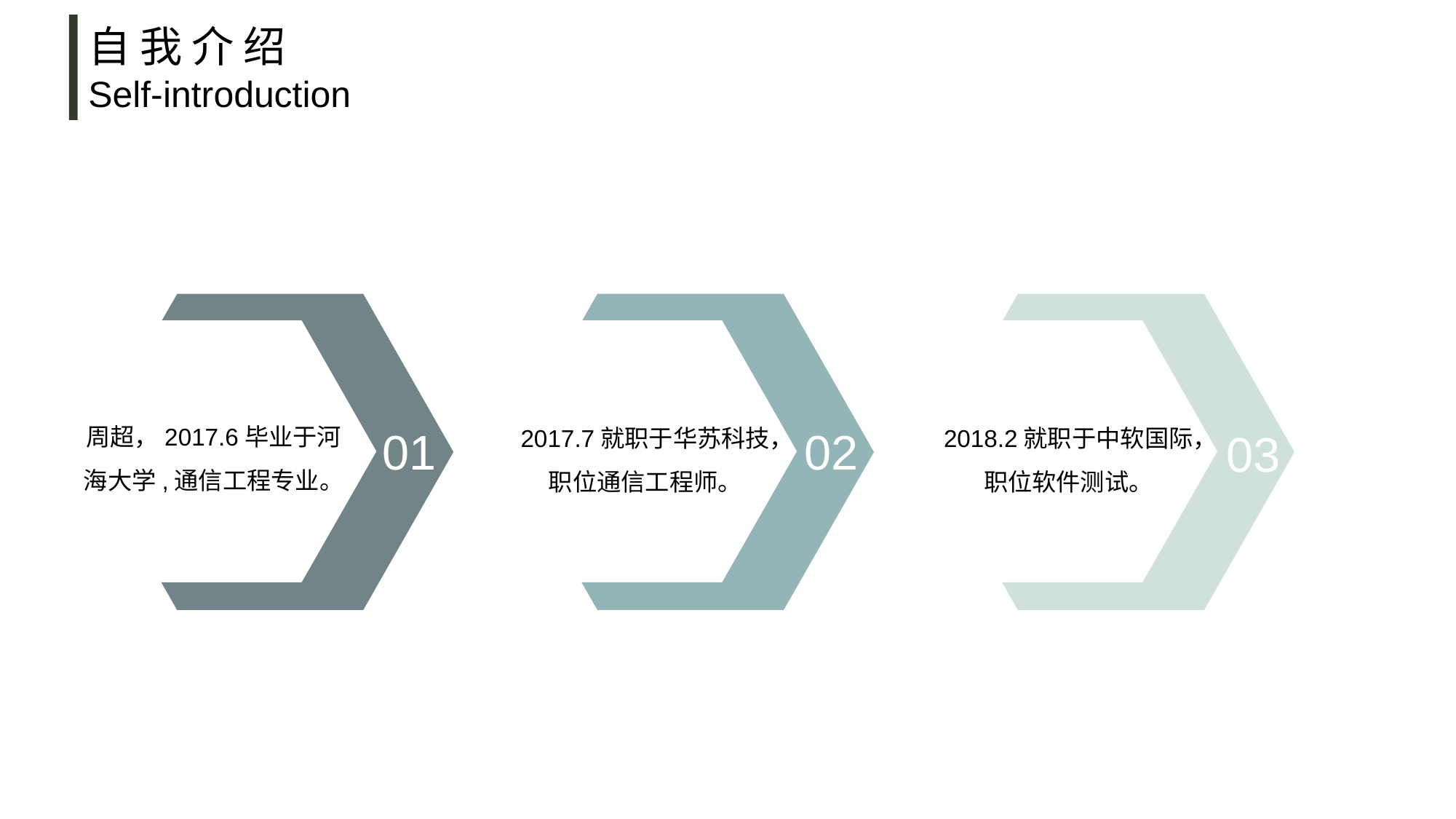

自 我 介 绍
Self-introduction

01
02
03
周超，2017.6毕业于河海大学,通信工程专业。
2017.7就职于华苏科技，职位通信工程师。
2018.2就职于中软国际，职位软件测试。